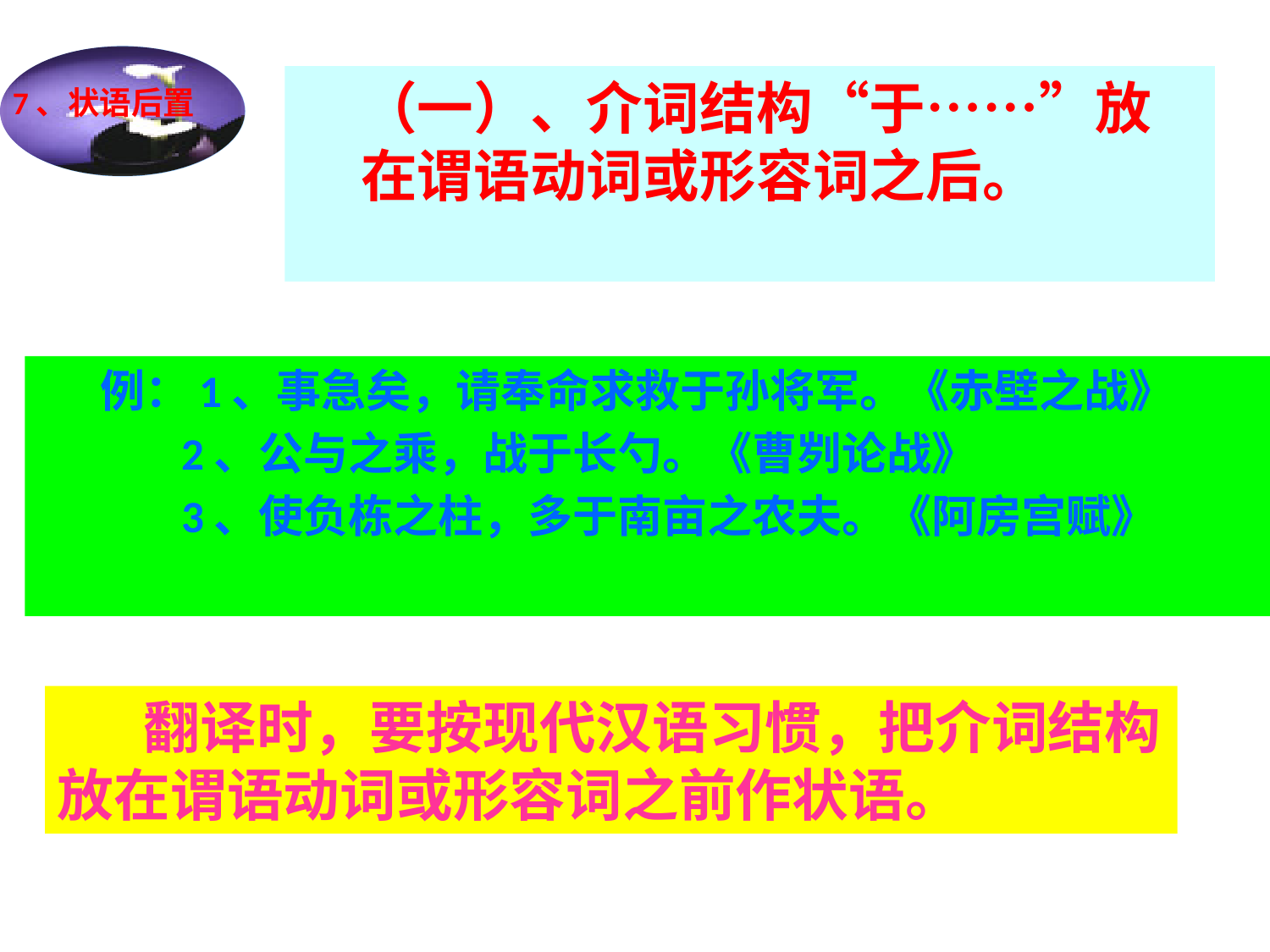

（一）、介词结构“于……”放在谓语动词或形容词之后。

7、状语后置
例：1、事急矣，请奉命求救于孙将军。《赤壁之战》
        2、公与之乘，战于长勺。《曹刿论战》
        3、使负栋之柱，多于南亩之农夫。《阿房宫赋》

        翻译时，要按现代汉语习惯，把介词结构放在谓语动词或形容词之前作状语。